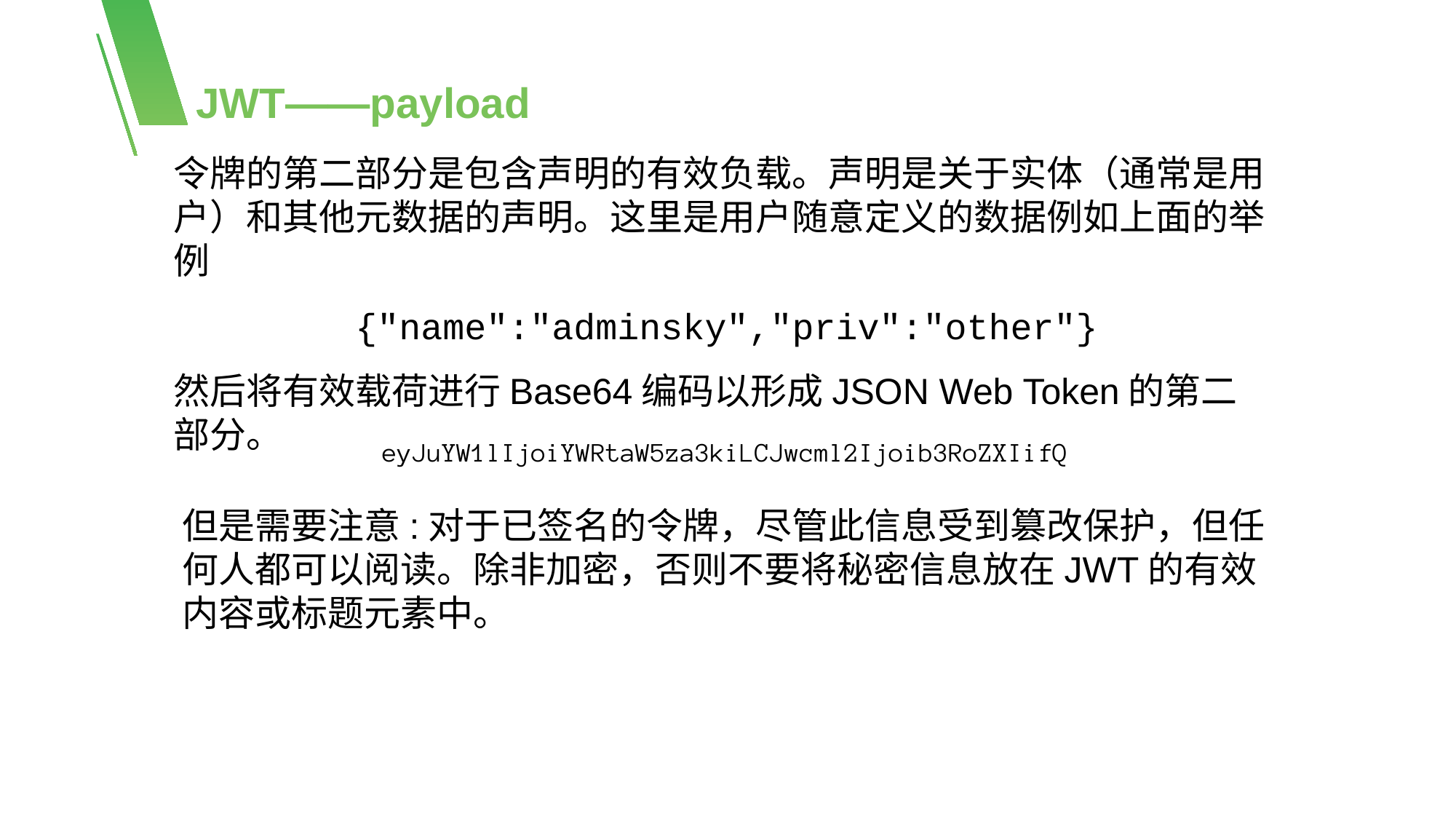

JWT——payload
令牌的第二部分是包含声明的有效负载。声明是关于实体（通常是用户）和其他元数据的声明。这里是用户随意定义的数据例如上面的举例
{"name":"adminsky","priv":"other"}
然后将有效载荷进行Base64编码以形成JSON Web Token的第二部分。
eyJuYW1lIjoiYWRtaW5za3kiLCJwcml2Ijoib3RoZXIifQ
但是需要注意:对于已签名的令牌，尽管此信息受到篡改保护，但任何人都可以阅读。除非加密，否则不要将秘密信息放在JWT的有效内容或标题元素中。